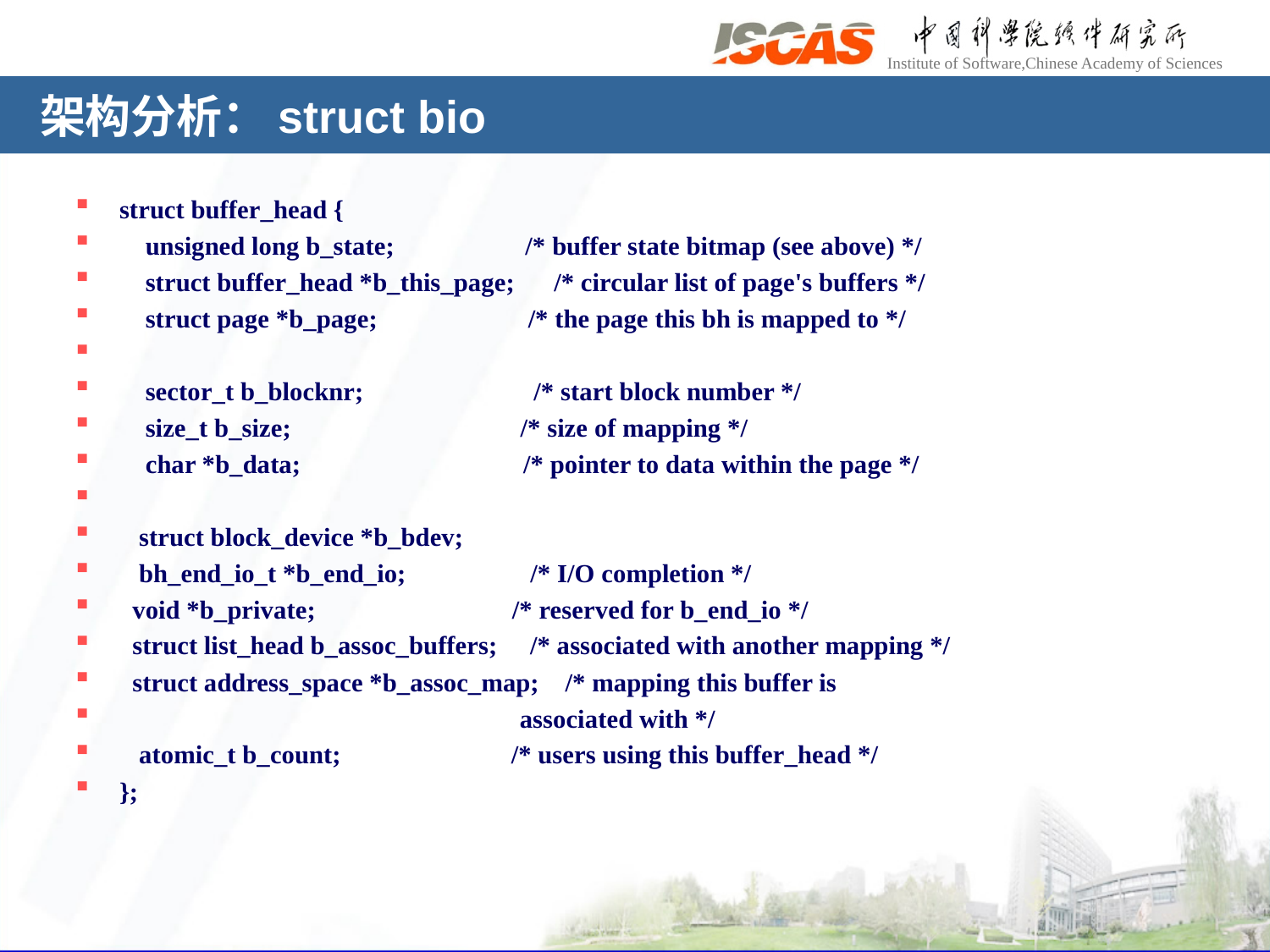

# 架构分析：struct bio
struct buffer_head {
    unsigned long b_state;                    /* buffer state bitmap (see above) */
    struct buffer_head *b_this_page;      /* circular list of page's buffers */
    struct page *b_page;                       /* the page this bh is mapped to */

    sector_t b_blocknr;                          /* start block number */
    size_t b_size;                                   /* size of mapping */
    char *b_data;                                  /* pointer to data within the page */

   struct block_device *b_bdev;
   bh_end_io_t *b_end_io;                   /* I/O completion */
  void *b_private;                              /* reserved for b_end_io */
  struct list_head b_assoc_buffers;     /* associated with another mapping */
  struct address_space *b_assoc_map;    /* mapping this buffer is
                                                             associated with */
   atomic_t b_count;                          /* users using this buffer_head */
};